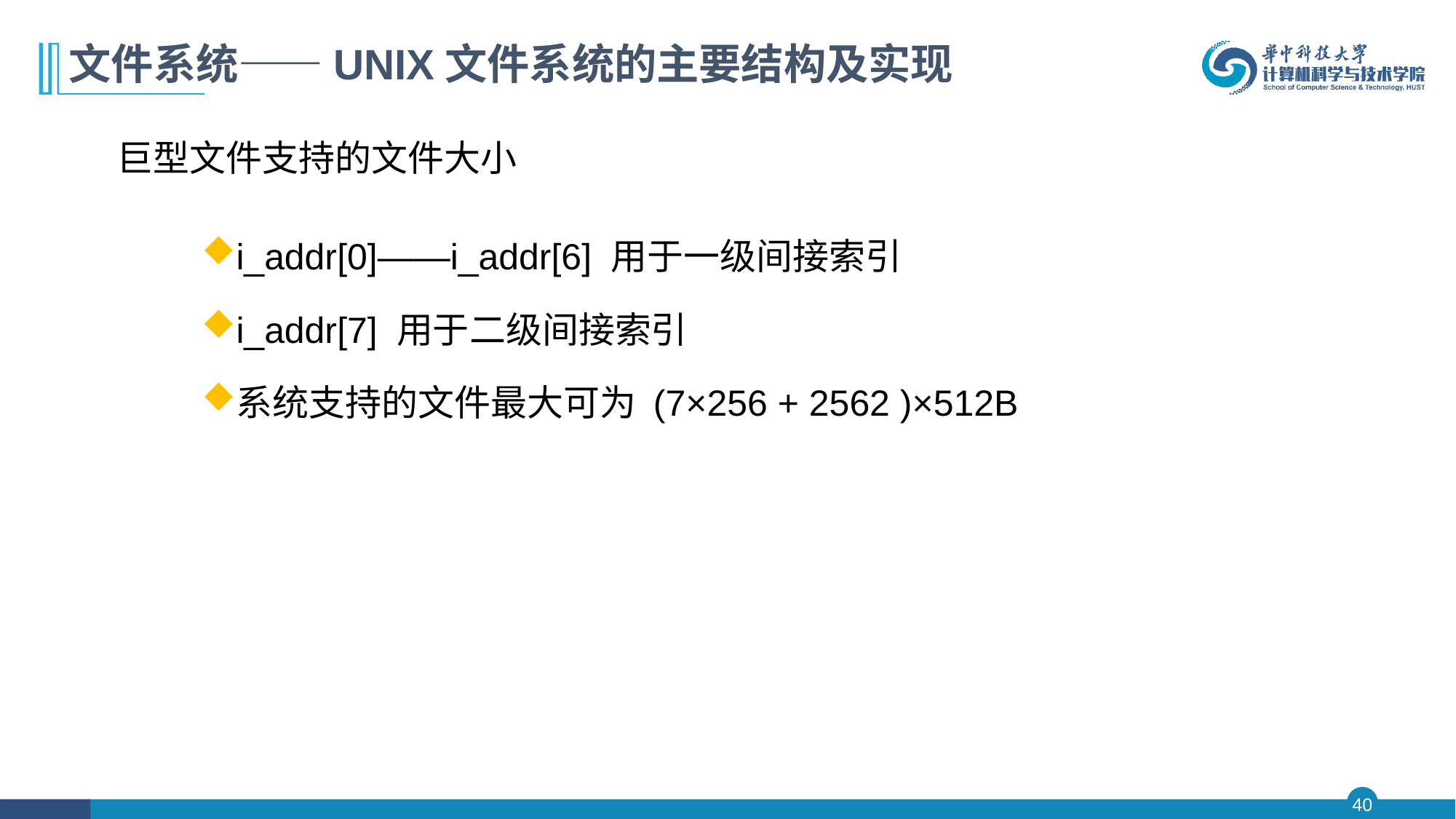

# 文件系统——UNIX文件系统的主要结构及实现
巨型文件支持的文件大小
i_addr[0]——i_addr[6] 用于一级间接索引
i_addr[7] 用于二级间接索引
系统支持的文件最大可为 (7×256 + 2562 )×512B